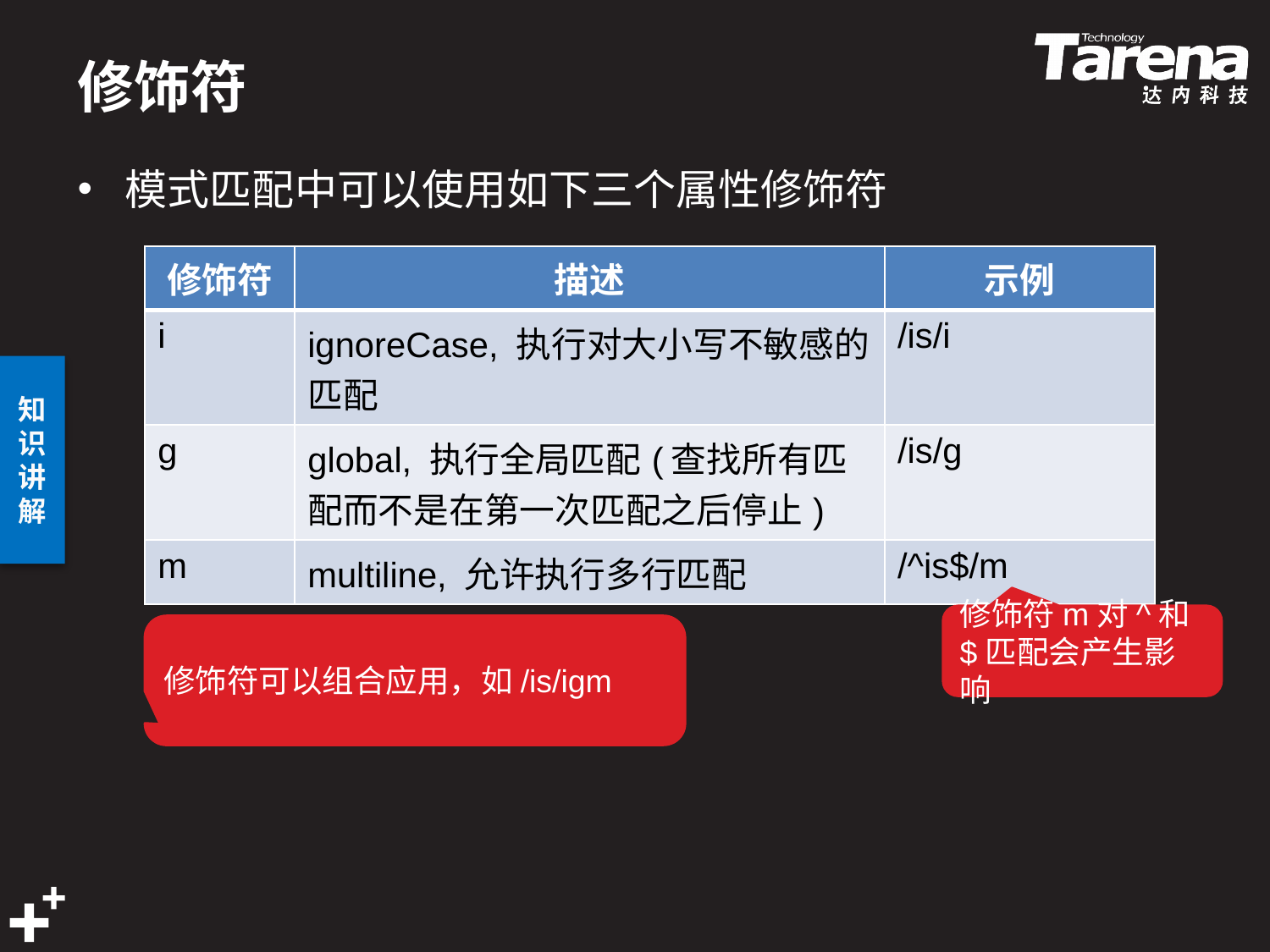

# 修饰符
模式匹配中可以使用如下三个属性修饰符
| 修饰符 | 描述 | 示例 |
| --- | --- | --- |
| i | ignoreCase, 执行对大小写不敏感的匹配 | /is/i |
| g | global, 执行全局匹配(查找所有匹配而不是在第一次匹配之后停止) | /is/g |
| m | multiline, 允许执行多行匹配 | /^is$/m |
修饰符m对^和$匹配会产生影响
修饰符可以组合应用，如/is/igm